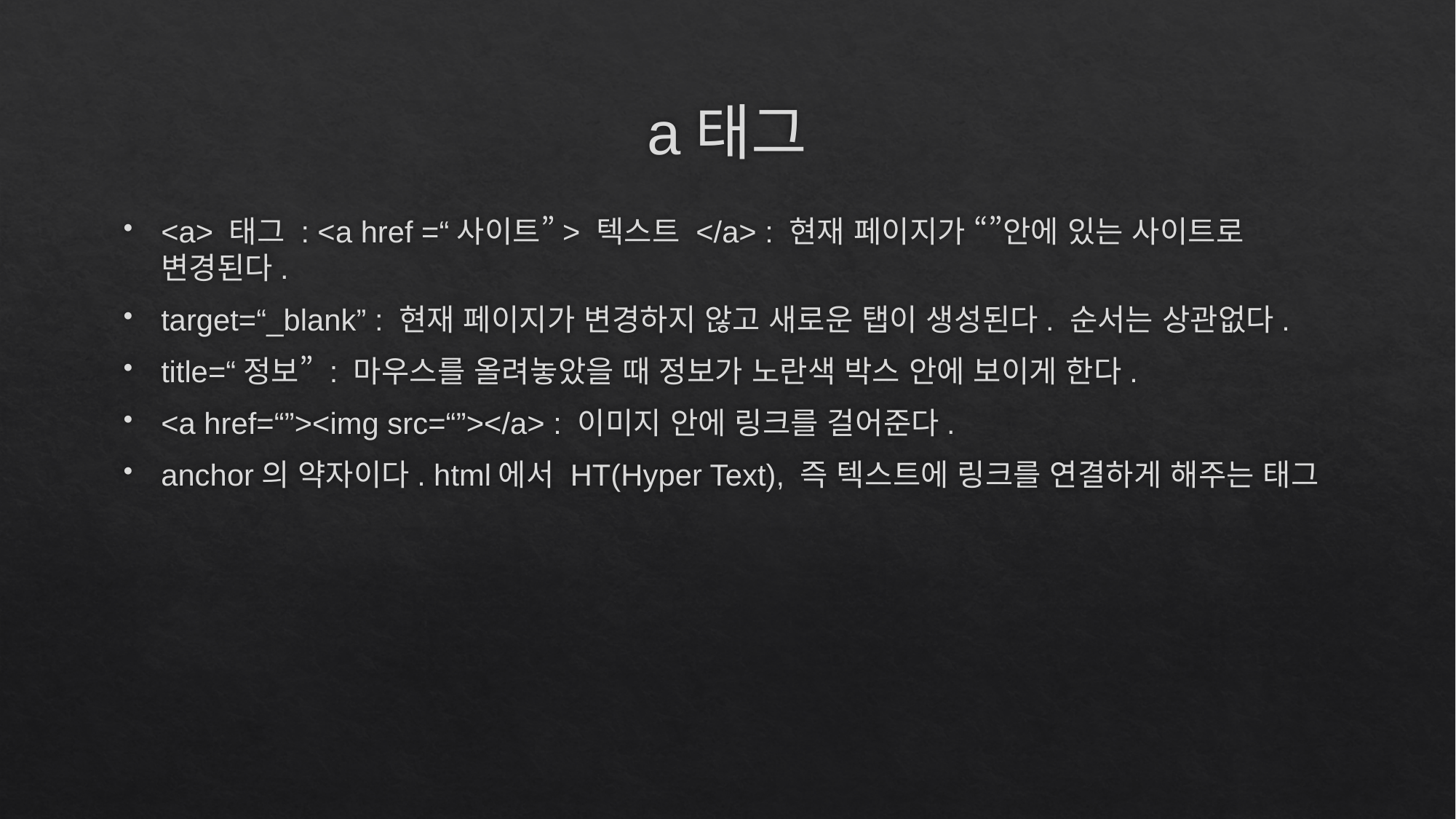

# a태그
<a> 태그 : <a href =“사이트”> 텍스트 </a> : 현재 페이지가 “”안에 있는 사이트로 변경된다.
target=“_blank” : 현재 페이지가 변경하지 않고 새로운 탭이 생성된다. 순서는 상관없다.
title=“정보” : 마우스를 올려놓았을 때 정보가 노란색 박스 안에 보이게 한다.
<a href=“”><img src=“”></a> : 이미지 안에 링크를 걸어준다.
anchor의 약자이다. html에서 HT(Hyper Text), 즉 텍스트에 링크를 연결하게 해주는 태그